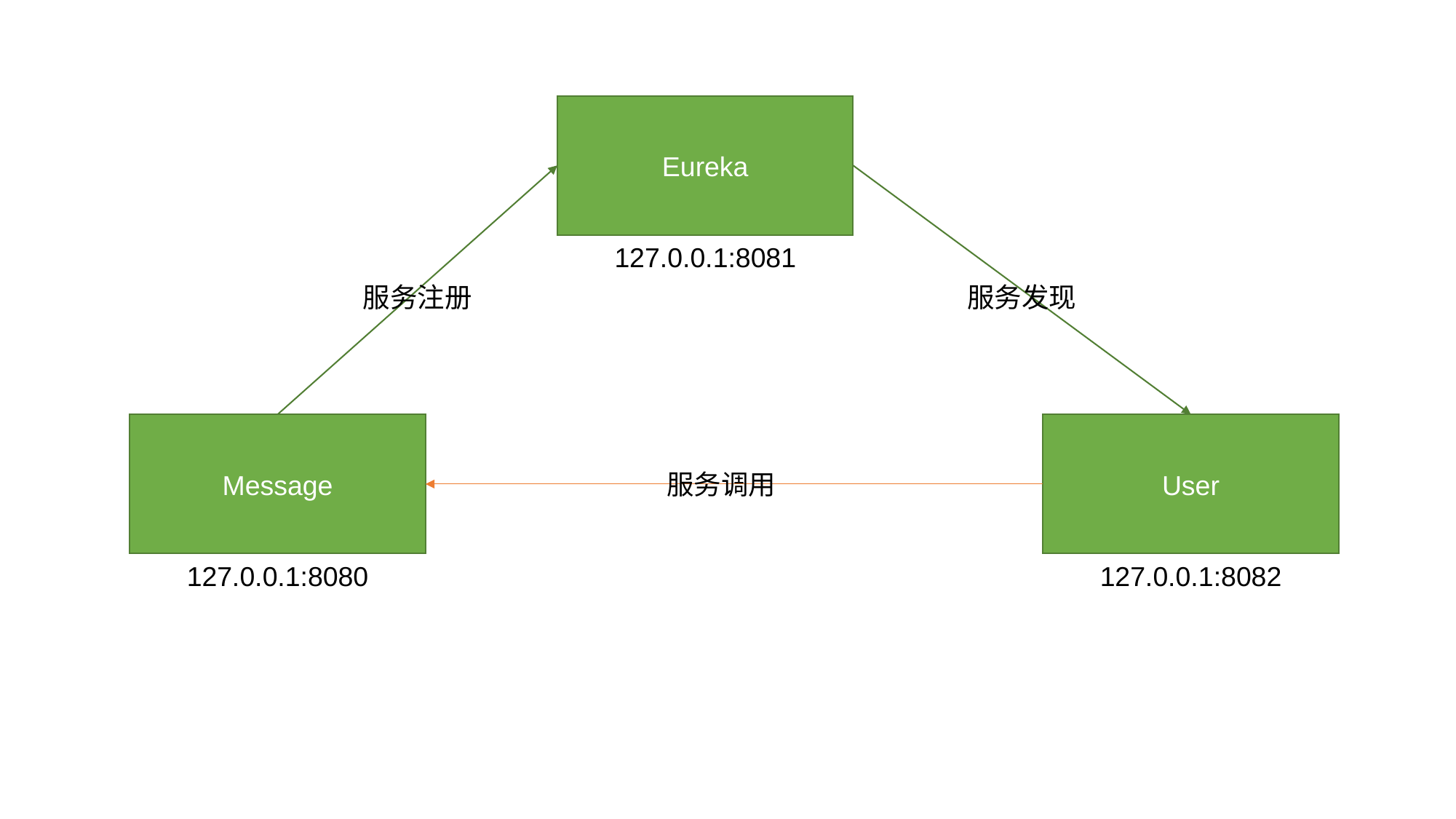

Eureka
127.0.0.1:8081
服务注册
服务发现
Message
User
服务调用
127.0.0.1:8080
127.0.0.1:8082